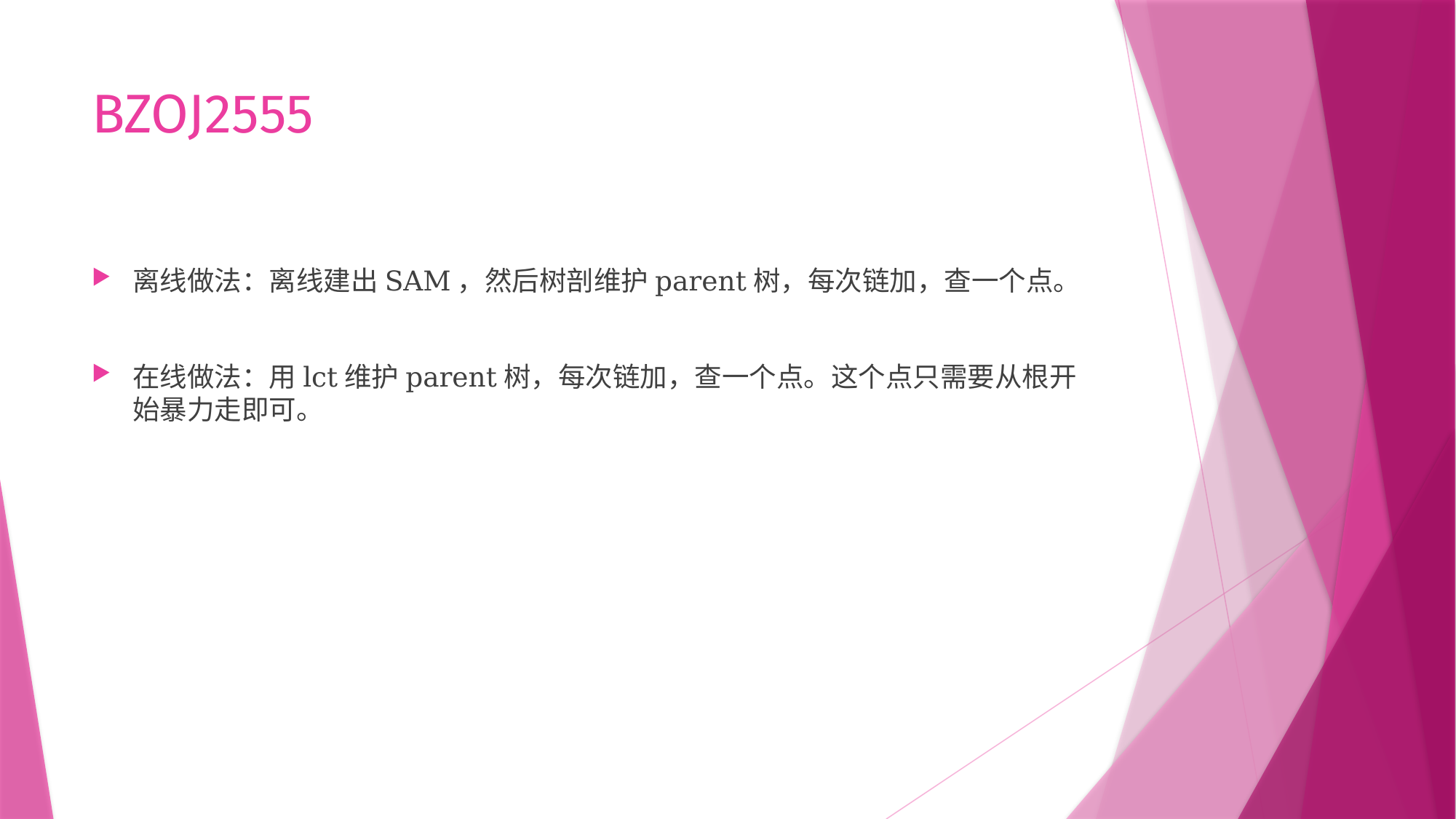

# BZOJ2555
离线做法：离线建出SAM，然后树剖维护parent树，每次链加，查一个点。

在线做法：用lct维护parent树，每次链加，查一个点。这个点只需要从根开始暴力走即可。